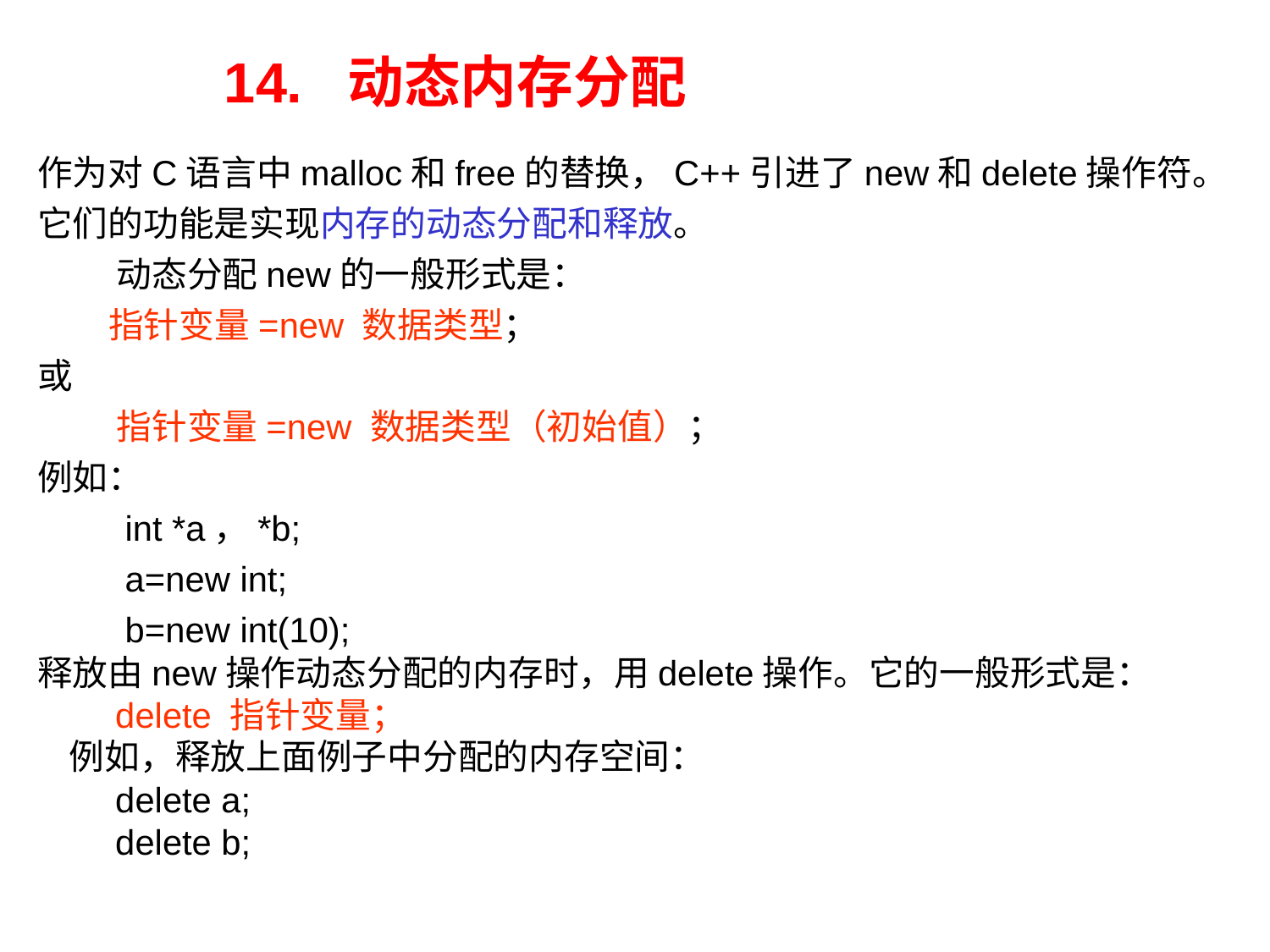

14.  动态内存分配
作为对C语言中malloc和free的替换，C++引进了new和delete操作符。
它们的功能是实现内存的动态分配和释放。
         动态分配new的一般形式是：
        指针变量=new 数据类型；
或
         指针变量=new 数据类型（初始值）；
例如：
         int *a，*b;
         a=new int;
         b=new int(10);
释放由new操作动态分配的内存时，用delete操作。它的一般形式是：
        delete 指针变量；
   例如，释放上面例子中分配的内存空间：
        delete a;
        delete b;